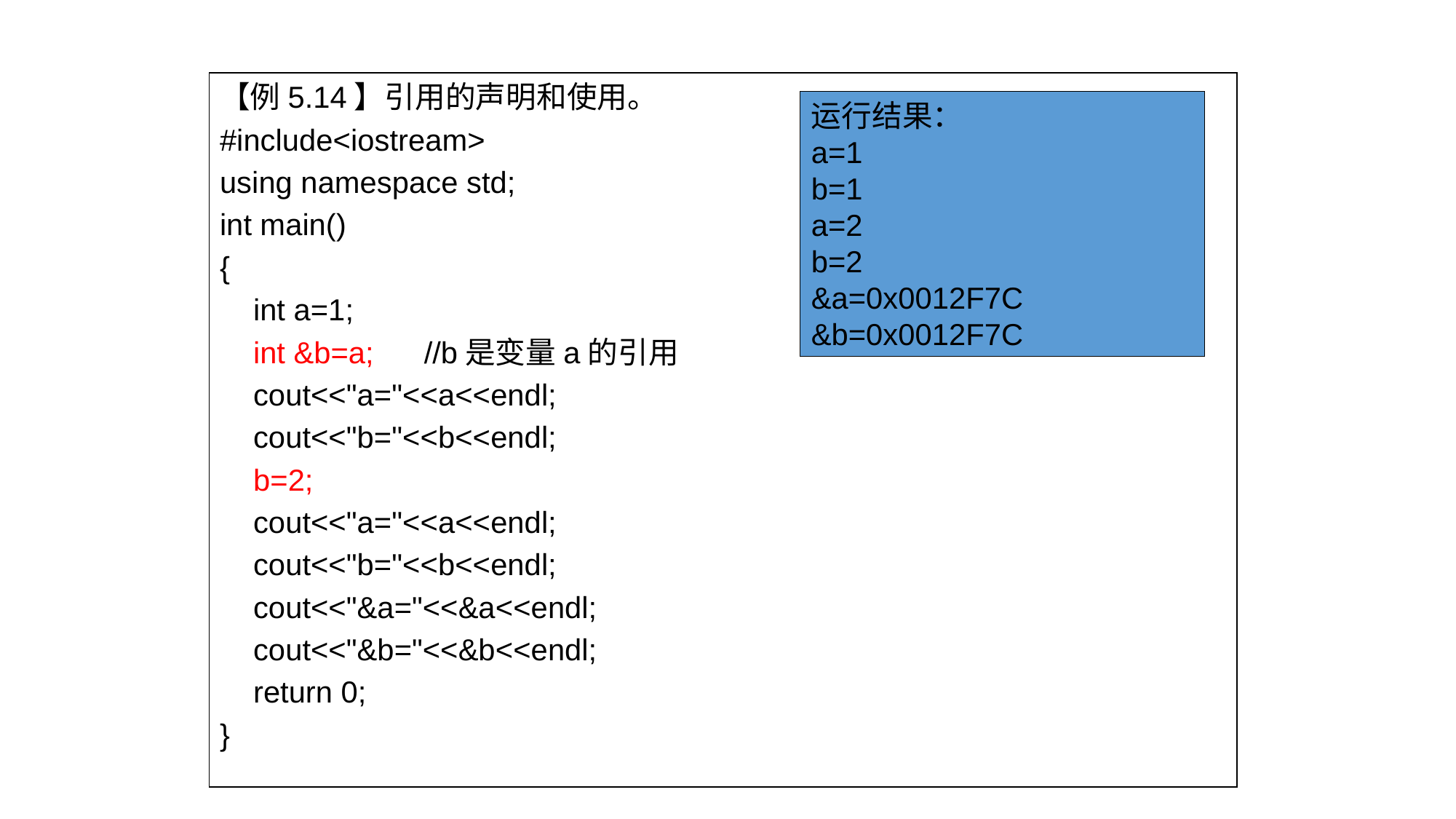

【例5.14】引用的声明和使用。
#include<iostream>
using namespace std;
int main()
{
    int a=1;
    int &b=a;      //b是变量a的引用
    cout<<"a="<<a<<endl;
    cout<<"b="<<b<<endl;
    b=2;
    cout<<"a="<<a<<endl;
    cout<<"b="<<b<<endl;
    cout<<"&a="<<&a<<endl;
    cout<<"&b="<<&b<<endl;
    return 0;
}
运行结果：
a=1
b=1
a=2
b=2
&a=0x0012F7C
&b=0x0012F7C